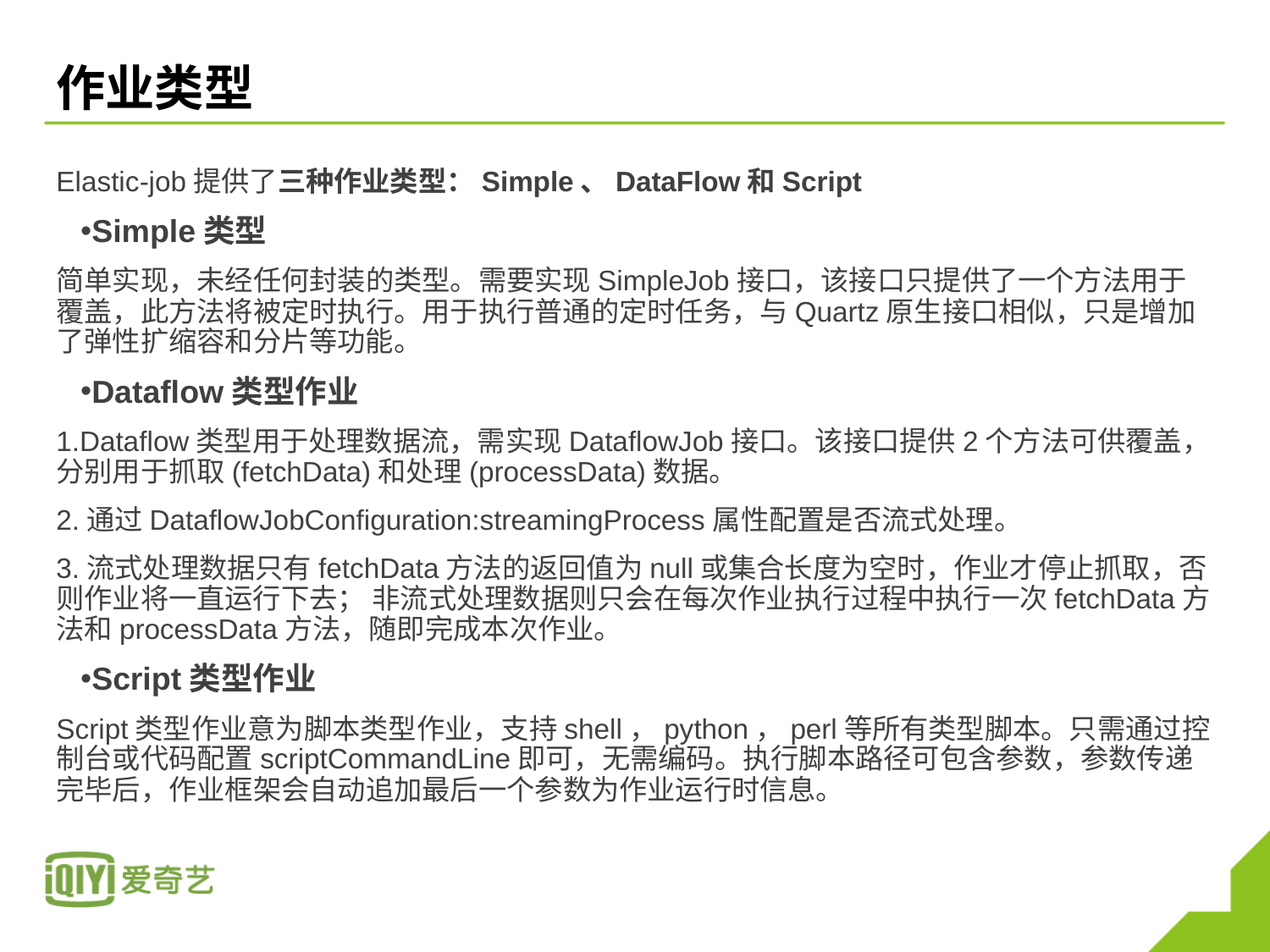

# 作业类型
Elastic-job提供了三种作业类型：Simple、DataFlow和Script
Simple类型
简单实现，未经任何封装的类型。需要实现SimpleJob接口，该接口只提供了一个方法用于覆盖，此方法将被定时执行。用于执行普通的定时任务，与Quartz原生接口相似，只是增加了弹性扩缩容和分片等功能。
Dataflow类型作业
1.Dataflow类型用于处理数据流，需实现DataflowJob接口。该接口提供2个方法可供覆盖，分别用于抓取(fetchData)和处理(processData)数据。
2.通过DataflowJobConfiguration:streamingProcess属性配置是否流式处理。
3.流式处理数据只有fetchData方法的返回值为null或集合长度为空时，作业才停止抓取，否则作业将一直运行下去； 非流式处理数据则只会在每次作业执行过程中执行一次fetchData方法和processData方法，随即完成本次作业。
Script类型作业
Script类型作业意为脚本类型作业，支持shell，python，perl等所有类型脚本。只需通过控制台或代码配置scriptCommandLine即可，无需编码。执行脚本路径可包含参数，参数传递完毕后，作业框架会自动追加最后一个参数为作业运行时信息。